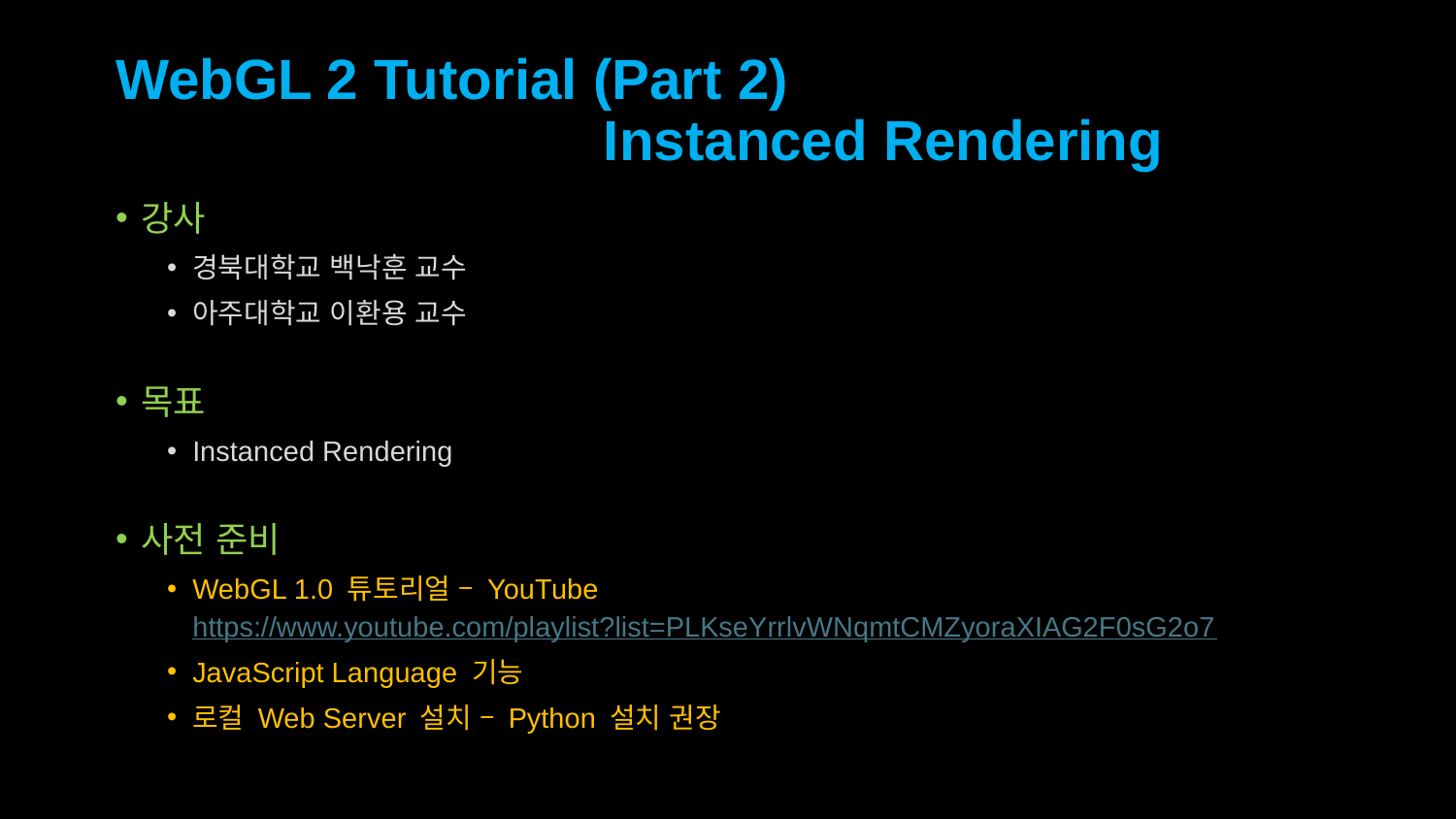

# WebGL 2 Tutorial (Part 2) Instanced Rendering
강사
경북대학교 백낙훈 교수
아주대학교 이환용 교수
목표
Instanced Rendering
사전 준비
WebGL 1.0 튜토리얼 – YouTube https://www.youtube.com/playlist?list=PLKseYrrlvWNqmtCMZyoraXIAG2F0sG2o7
JavaScript Language 기능
로컬 Web Server 설치 – Python 설치 권장